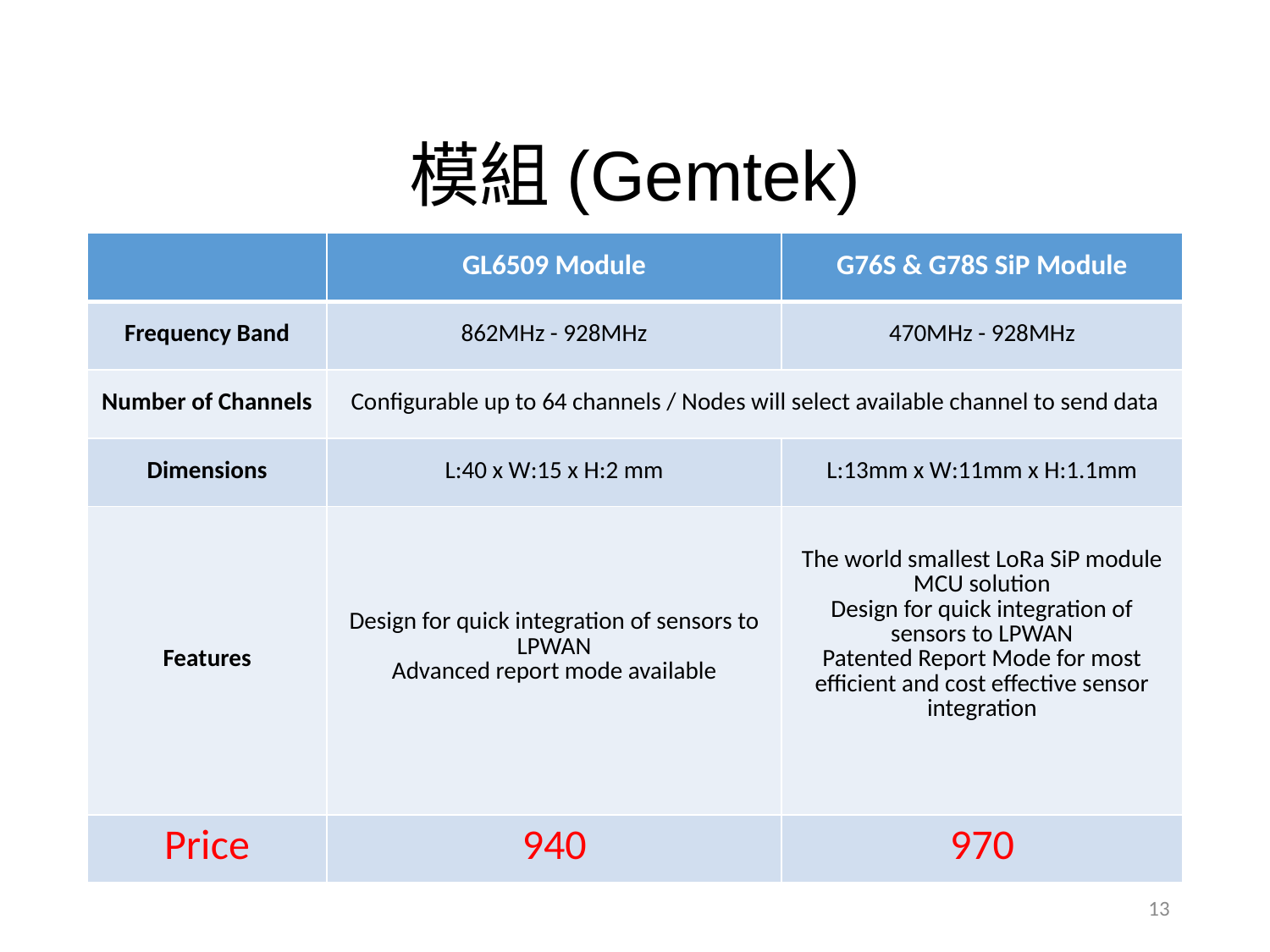

# 模組(Gemtek)
|  | GL6509 Module | G76S & G78S SiP Module |
| --- | --- | --- |
| Frequency Band | 862MHz - 928MHz | 470MHz - 928MHz |
| Number of Channels | Configurable up to 64 channels / Nodes will select available channel to send data |  |
| Dimensions | L:40 x W:15 x H:2 mm | L:13mm x W:11mm x H:1.1mm |
| Features | Design for quick integration of sensors to LPWAN Advanced report mode available | The world smallest LoRa SiP module MCU solution Design for quick integration of sensors to LPWAN Patented Report Mode for most efficient and cost effective sensor integration |
| Price | 940 | 970 |
13